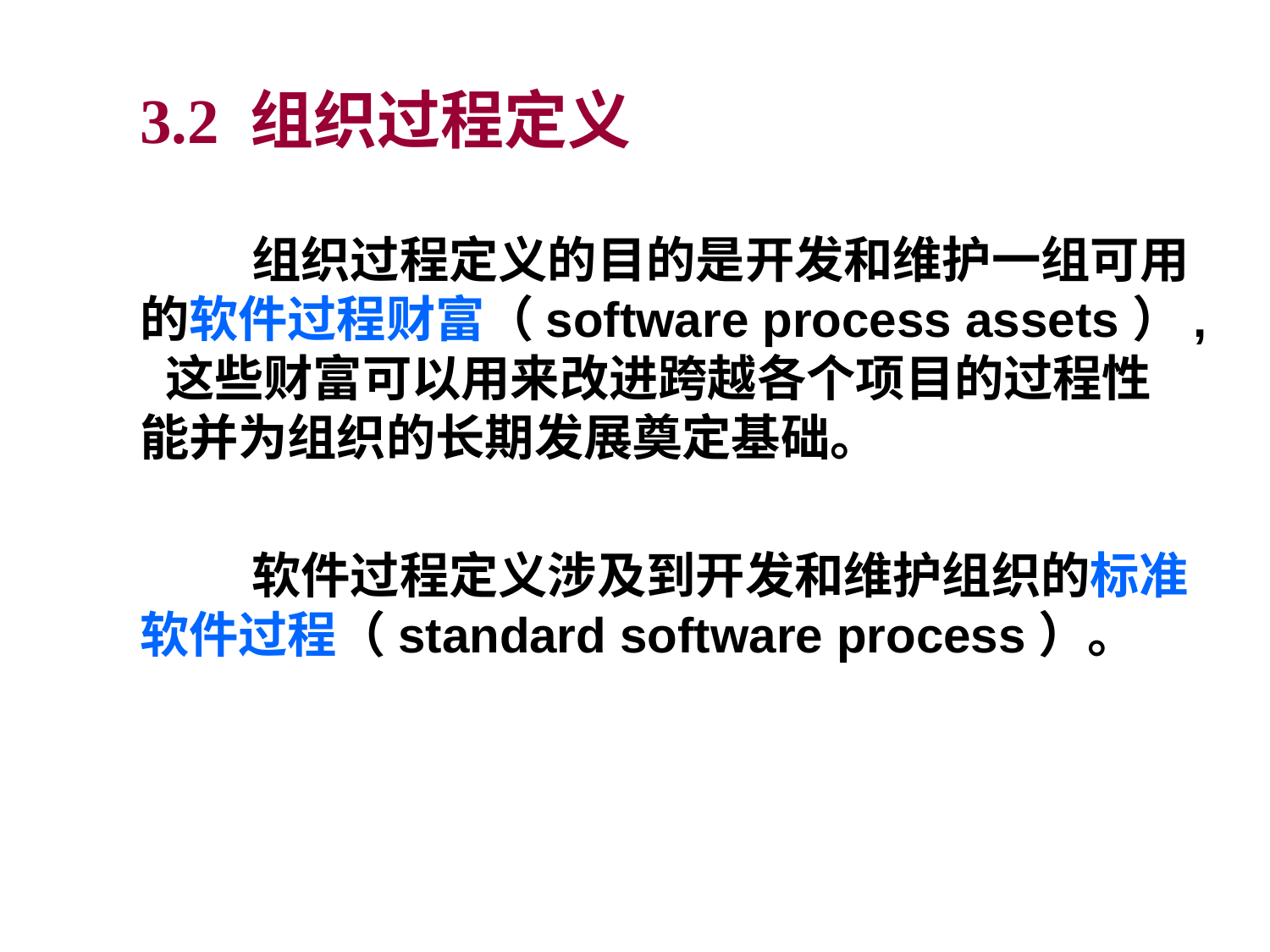

3.2 组织过程定义
组织过程定义的目的是开发和维护一组可用的软件过程财富（software process assets）, 这些财富可以用来改进跨越各个项目的过程性能并为组织的长期发展奠定基础。

软件过程定义涉及到开发和维护组织的标准软件过程（standard software process）。